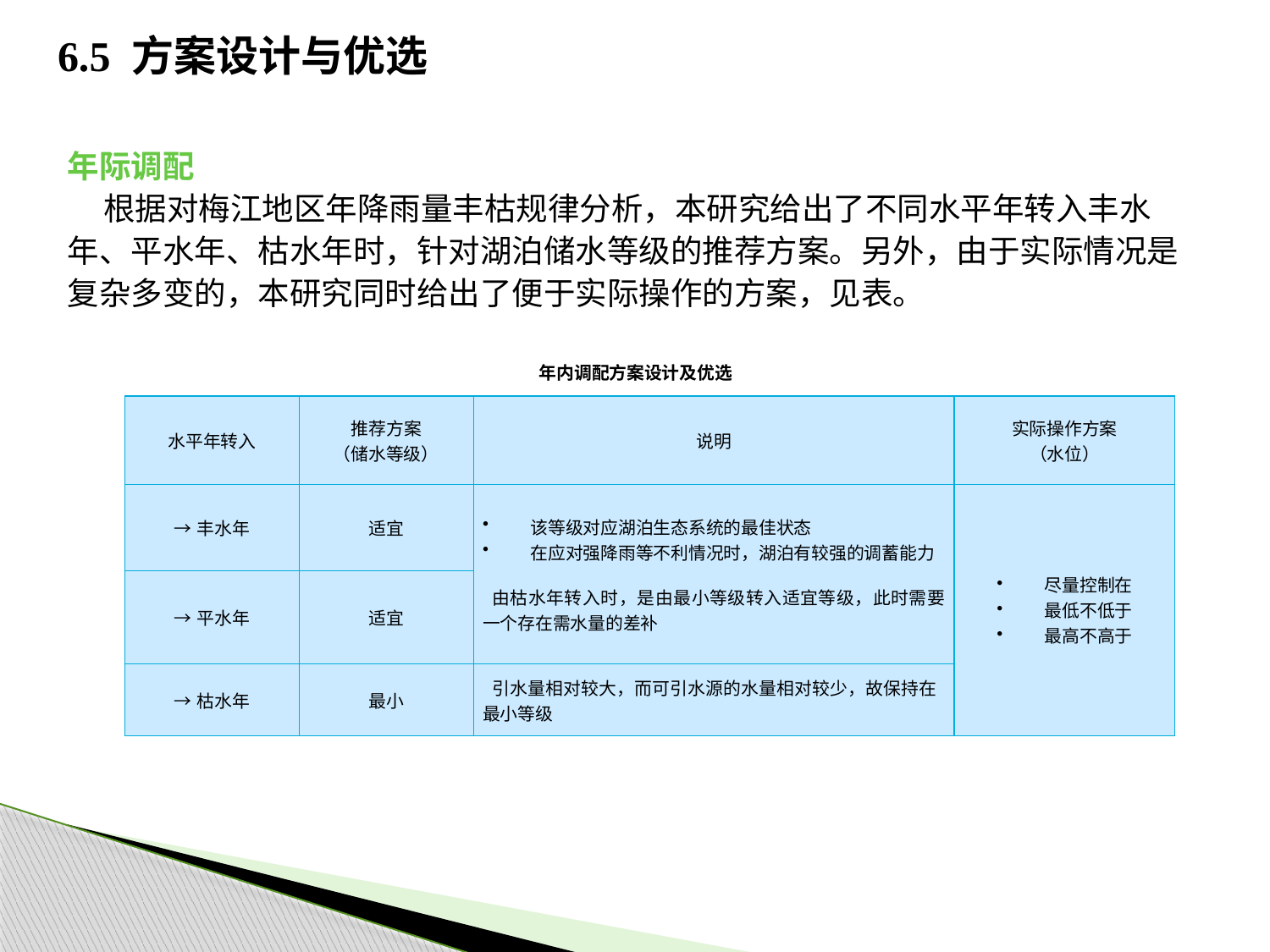

# 6.5 方案设计与优选
年际调配
    根据对梅江地区年降雨量丰枯规律分析，本研究给出了不同水平年转入丰水年、平水年、枯水年时，针对湖泊储水等级的推荐方案。另外，由于实际情况是复杂多变的，本研究同时给出了便于实际操作的方案，见表。
年内调配方案设计及优选
| 水平年转入 | 推荐方案 （储水等级） | 说明 | 实际操作方案 （水位） |
| --- | --- | --- | --- |
| →丰水年 | 适宜 | 该等级对应湖泊生态系统的最佳状态 在应对强降雨等不利情况时，湖泊有较强的调蓄能力 由枯水年转入时，是由最小等级转入适宜等级，此时需要一个存在需水量的差补 | 尽量控制在 最低不低于 最高不高于 |
| →平水年 | 适宜 |  |  |
| →枯水年 | 最小 | 引水量相对较大，而可引水源的水量相对较少，故保持在 最小等级 |  |